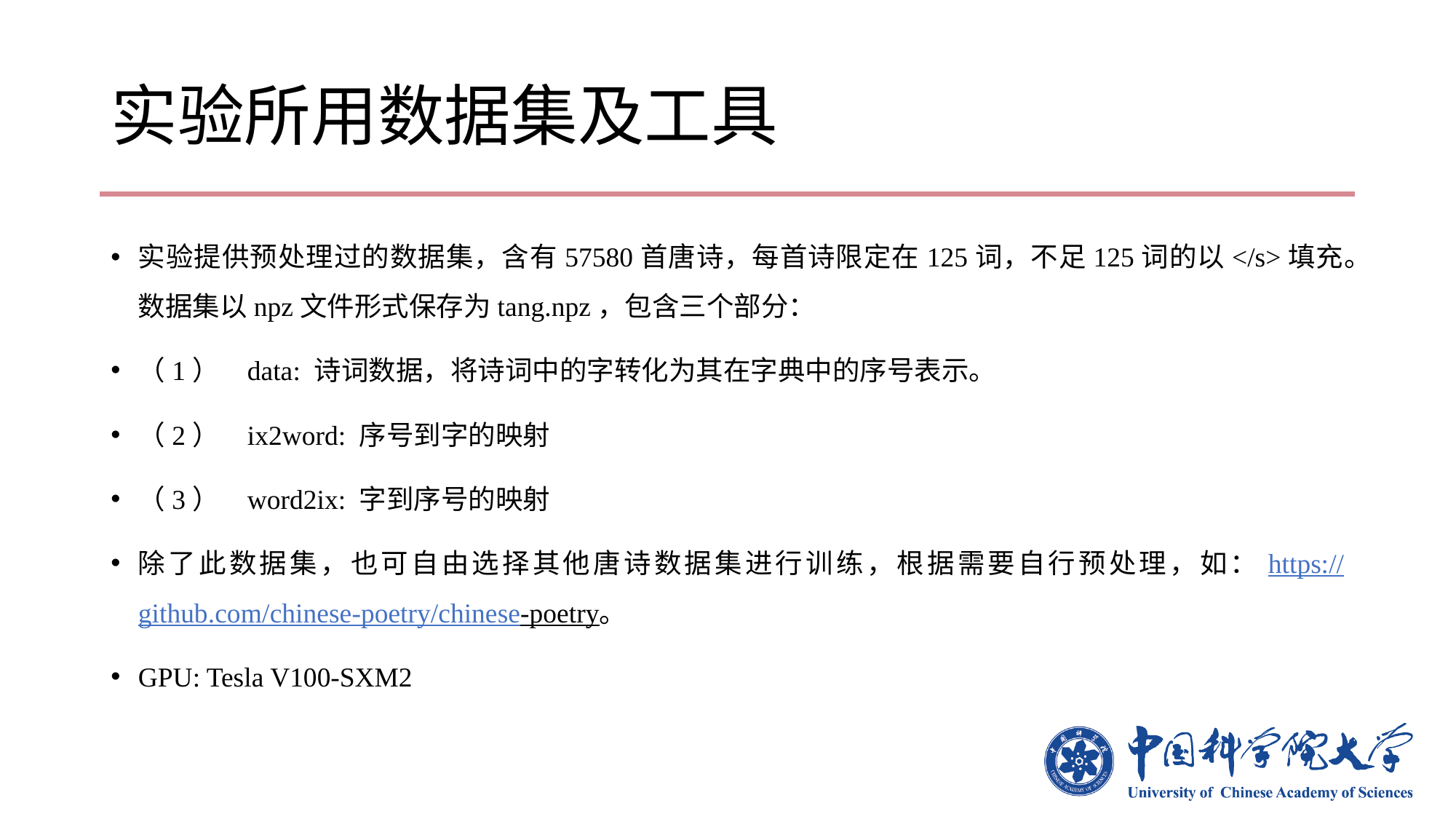

# 实验所用数据集及工具
实验提供预处理过的数据集，含有57580首唐诗，每首诗限定在125词，不足125词的以</s>填充。数据集以npz文件形式保存为tang.npz，包含三个部分：
（1）	data: 诗词数据，将诗词中的字转化为其在字典中的序号表示。
（2）	ix2word: 序号到字的映射
（3）	word2ix: 字到序号的映射
除了此数据集，也可自由选择其他唐诗数据集进行训练，根据需要自行预处理，如：https://github.com/chinese-poetry/chinese-poetry。
GPU: Tesla V100-SXM2